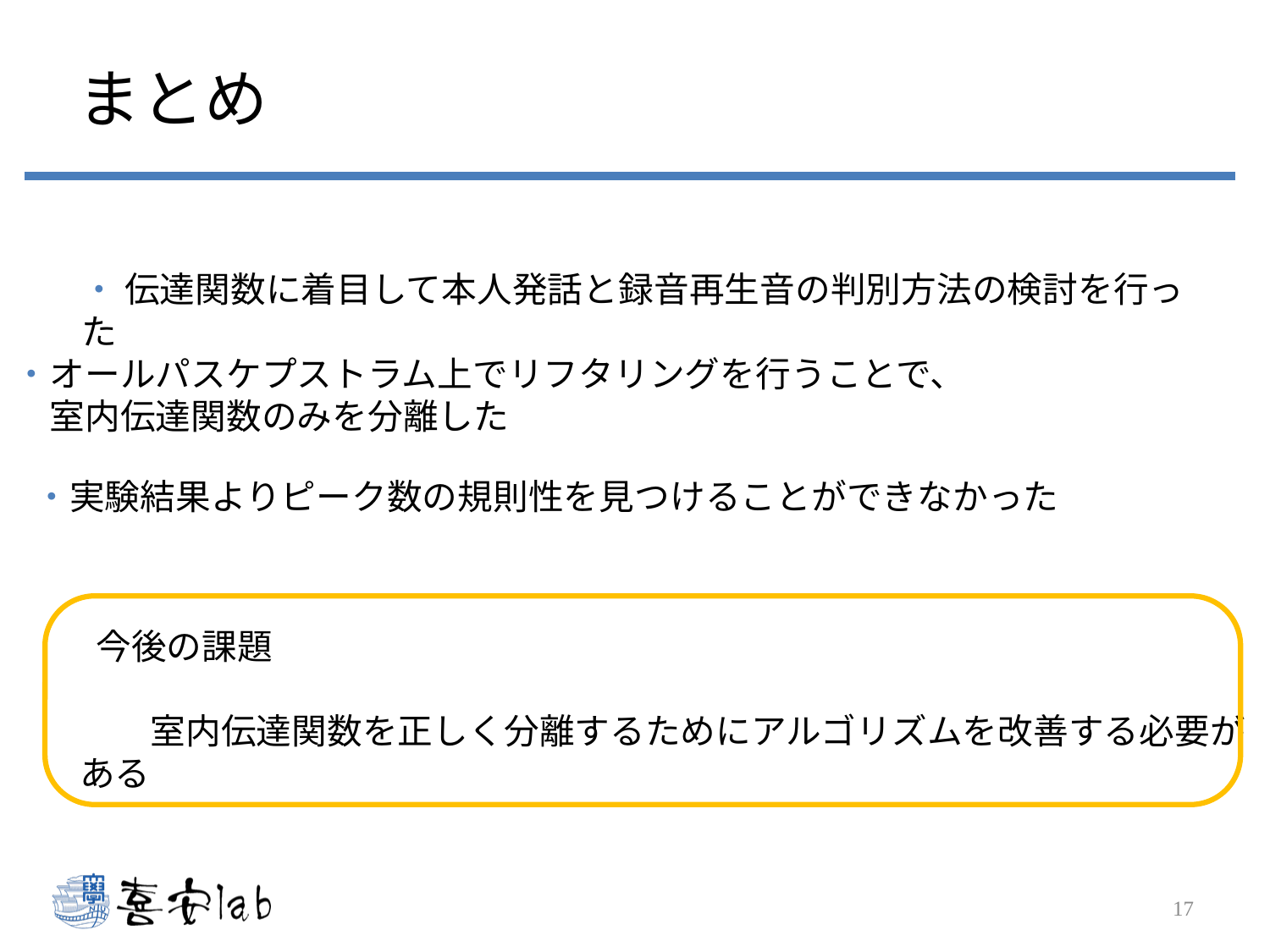

# まとめ
・ 伝達関数に着目して本人発話と録音再生音の判別方法の検討を行った
・オールパスケプストラム上でリフタリングを行うことで、
　室内伝達関数のみを分離した
・実験結果よりピーク数の規則性を見つけることができなかった

 今後の課題

　　室内伝達関数を正しく分離するためにアルゴリズムを改善する必要がある

17